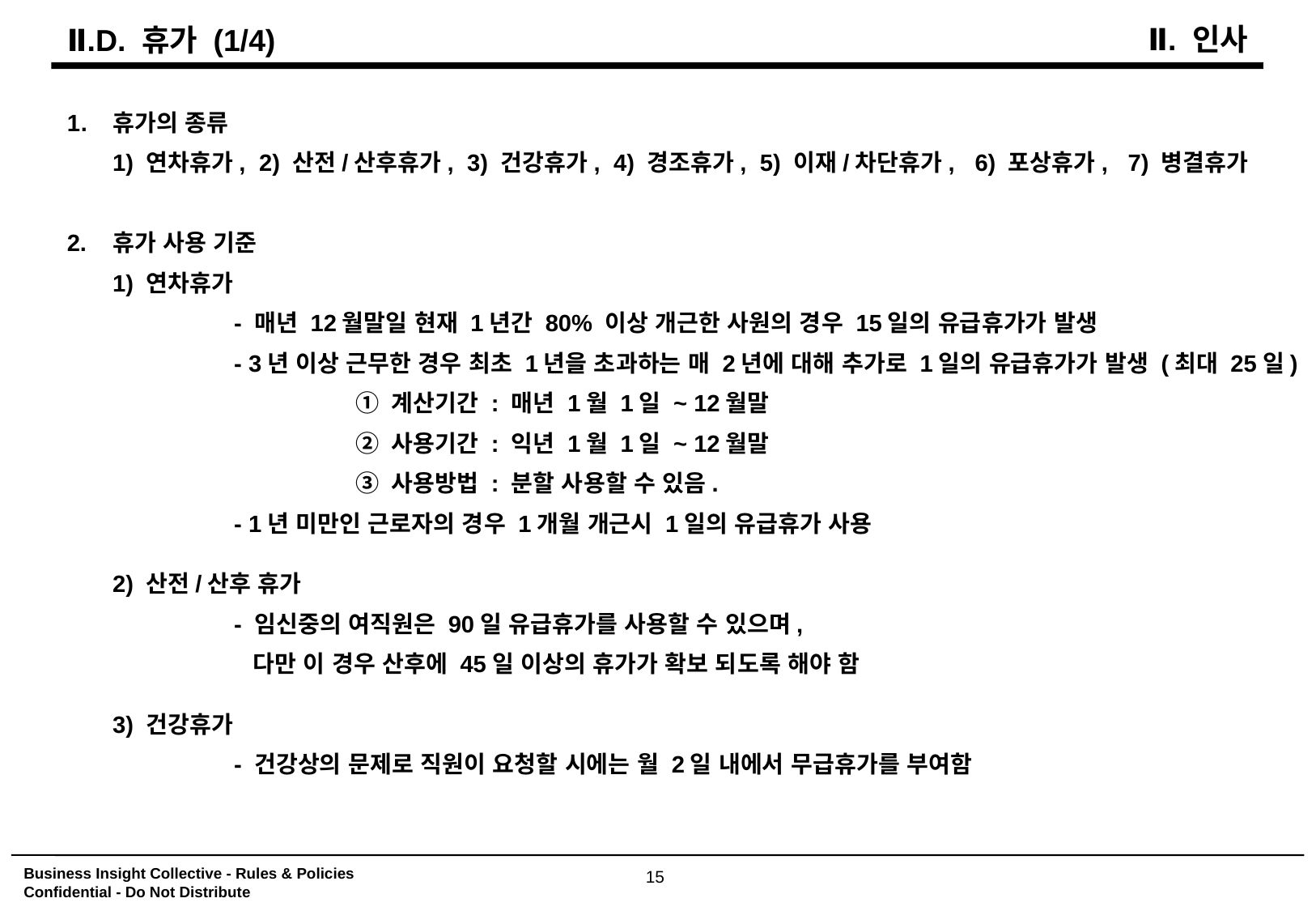

Ⅱ. 인사
Ⅱ.D. 휴가 (1/4)
휴가의 종류
	1) 연차휴가,  2) 산전/산후휴가,  3) 건강휴가,  4) 경조휴가,  5) 이재/차단휴가,   6) 포상휴가,   7) 병결휴가

2.	휴가 사용 기준
	1) 연차휴가
		- 매년 12월말일 현재 1년간 80% 이상 개근한 사원의 경우 15일의 유급휴가가 발생
		- 3년 이상 근무한 경우 최초 1년을 초과하는 매 2년에 대해 추가로 1일의 유급휴가가 발생 (최대 25일)
			① 계산기간 : 매년 1월 1일 ~ 12월말
			② 사용기간 : 익년 1월 1일 ~ 12월말
			③ 사용방법 : 분할 사용할 수 있음.
		- 1년 미만인 근로자의 경우 1개월 개근시 1일의 유급휴가 사용

	2) 산전/산후 휴가
		- 임신중의 여직원은 90일 유급휴가를 사용할 수 있으며,
		  다만 이 경우 산후에 45일 이상의 휴가가 확보 되도록 해야 함

	3) 건강휴가
		- 건강상의 문제로 직원이 요청할 시에는 월 2일 내에서 무급휴가를 부여함